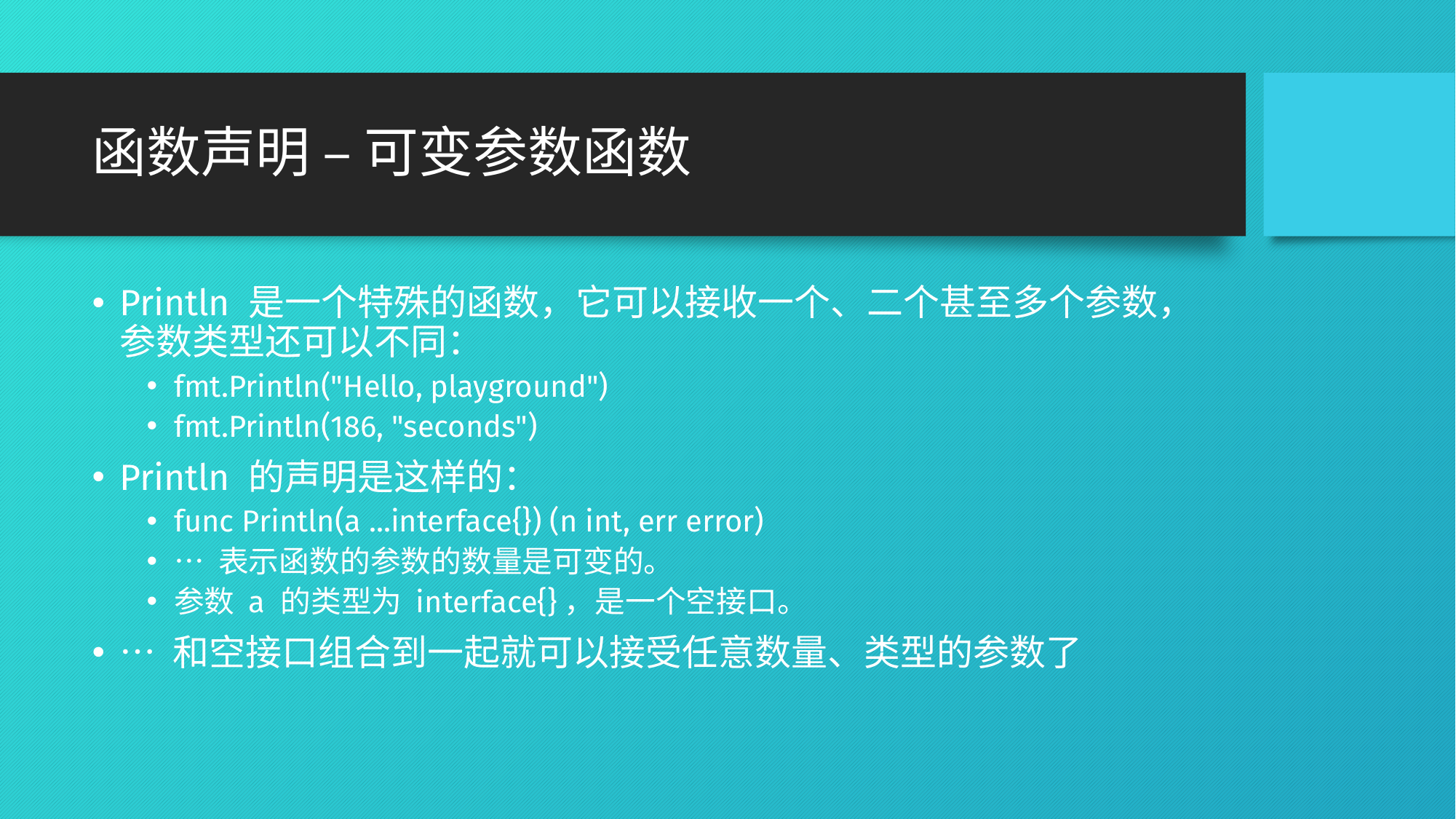

# 函数声明 – 可变参数函数
Println 是一个特殊的函数，它可以接收一个、二个甚至多个参数，参数类型还可以不同：
fmt.Println("Hello, playground")
fmt.Println(186, "seconds")
Println 的声明是这样的：
func Println(a ...interface{}) (n int, err error)
… 表示函数的参数的数量是可变的。
参数 a 的类型为 interface{}，是一个空接口。
… 和空接口组合到一起就可以接受任意数量、类型的参数了